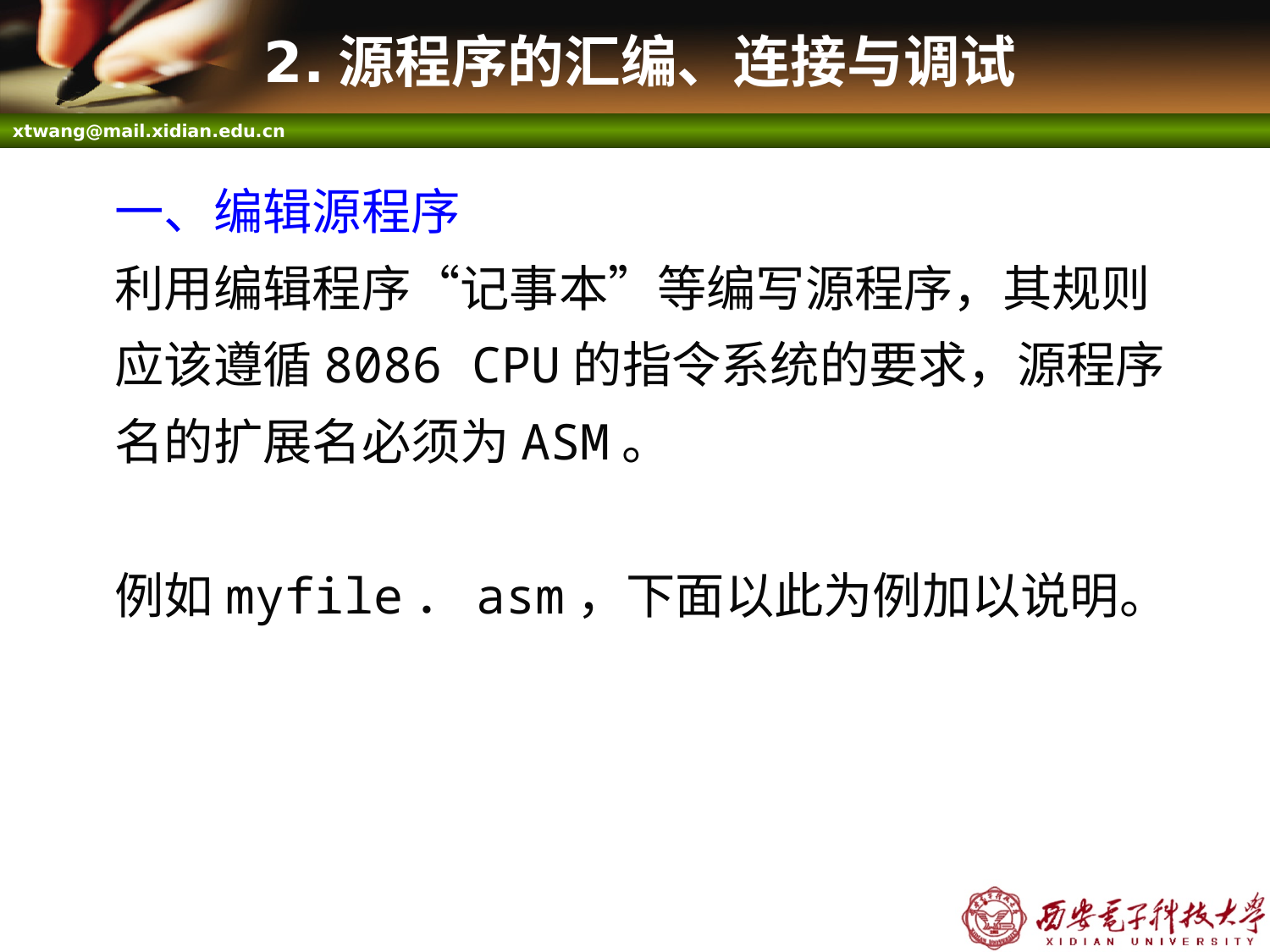

# 2.源程序的汇编、连接与调试
一、编辑源程序
利用编辑程序“记事本”等编写源程序，其规则应该遵循8086 CPU的指令系统的要求，源程序名的扩展名必须为ASM。

例如myfile．asm，下面以此为例加以说明。